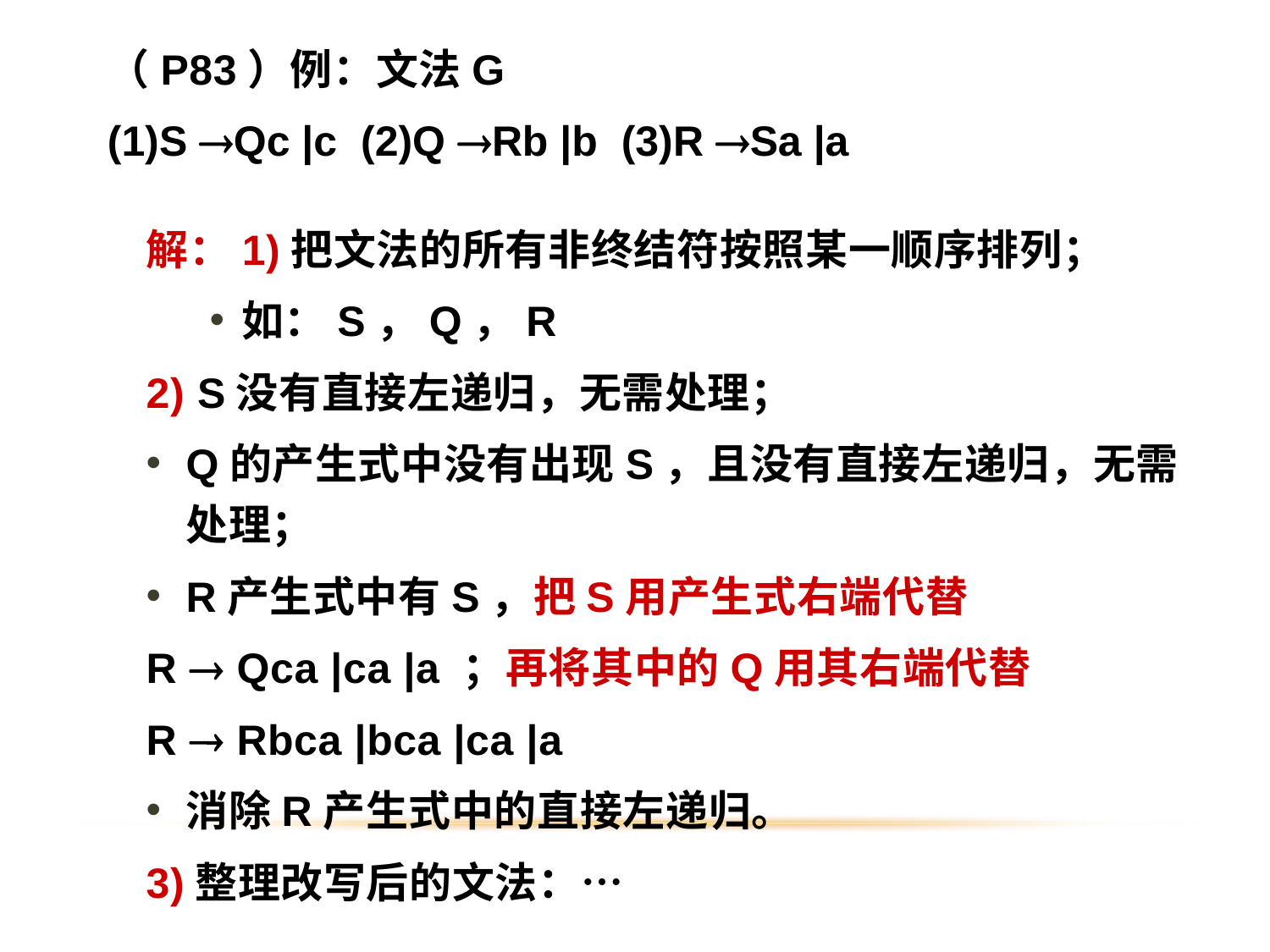

（P83）例：文法G
(1)S →Qc |c  (2)Q →Rb |b  (3)R →Sa |a
解：1)把文法的所有非终结符按照某一顺序排列；
如：S，Q，R
2) S没有直接左递归，无需处理；
Q的产生式中没有出现S，且没有直接左递归，无需处理；
R产生式中有S，把S用产生式右端代替
R → Qca |ca |a ；再将其中的Q用其右端代替
R → Rbca |bca |ca |a
消除R产生式中的直接左递归。
3)整理改写后的文法：…
18